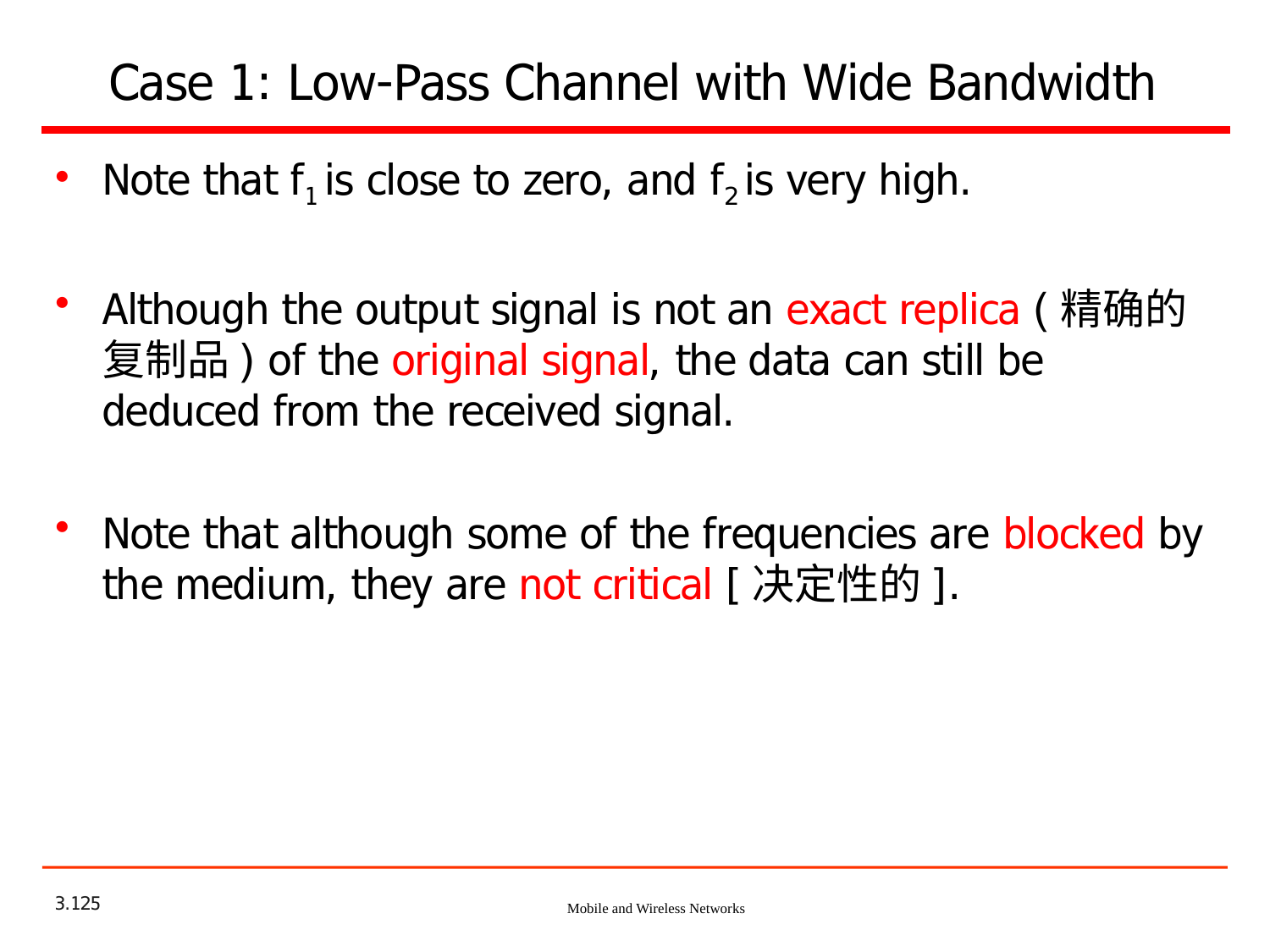

# Case 1: Low-Pass Channel with Wide Bandwidth
Note that f1 is close to zero, and f2 is very high.

Although the output signal is not an exact replica (精确的复制品) of the original signal, the data can still be deduced from the received signal.

Note that although some of the frequencies are blocked by the medium, they are not critical [决定性的].
3.125
Mobile and Wireless Networks